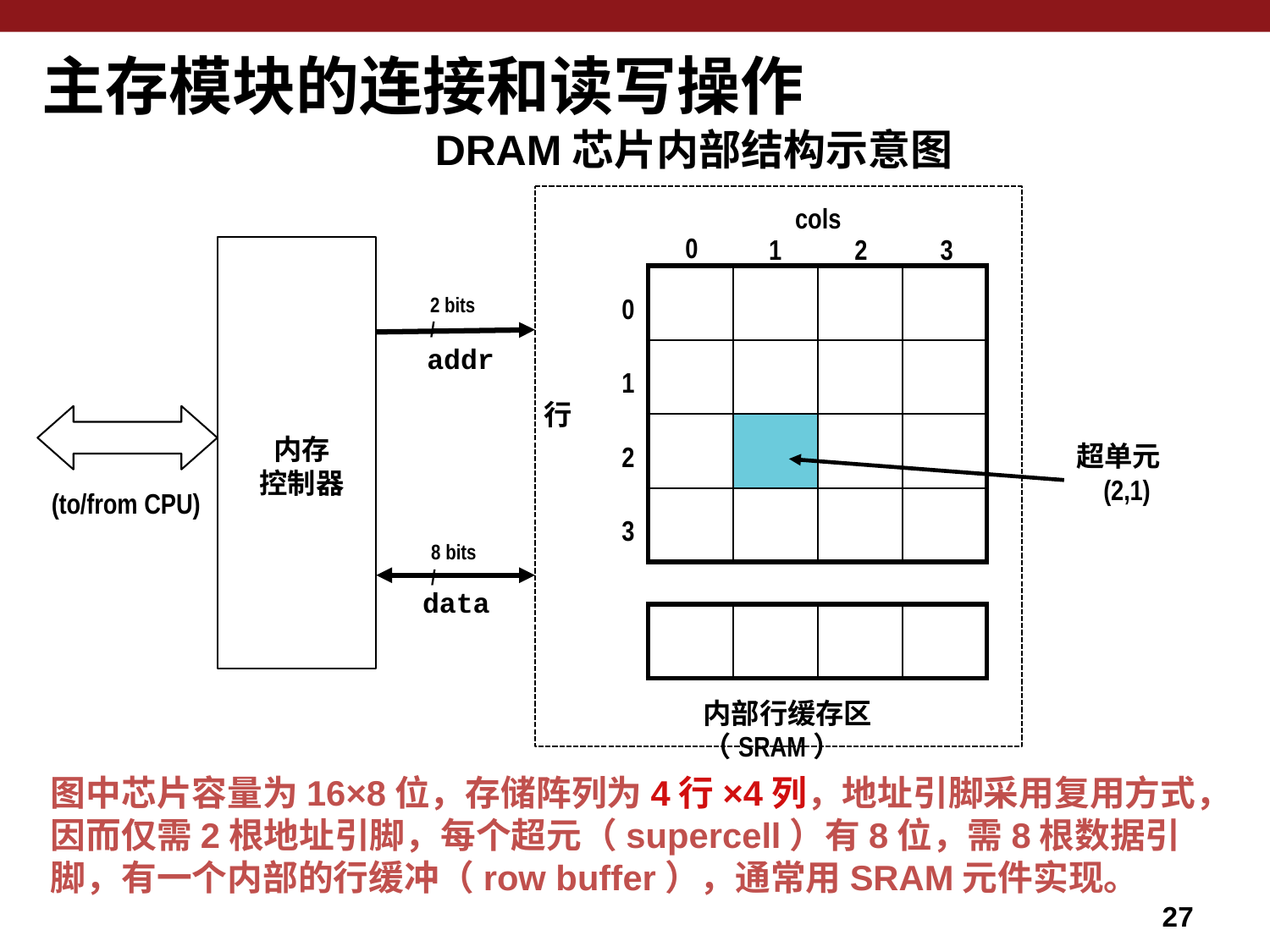

# 主存模块的连接和读写操作
DRAM芯片内部结构示意图

cols
1	2
0
3

内存
控制器

|  |  |  |  |
| --- | --- | --- | --- |
|  |  |  |  |
|  |  |  |  |
|  |  |  |  |
0
2 bits
/
addr

1
行

超单元  (2,1)
2

(to/from CPU)
3
8 bits
/

data
|  |  |  |  |
| --- | --- | --- | --- |
内部行缓存区（SRAM）
图中芯片容量为16×8位，存储阵列为4行×4列，地址引脚采用复用方式，因而仅需2根地址引脚，每个超元（supercell）有8位，需8根数据引脚，有一个内部的行缓冲（row buffer），通常用SRAM元件实现。
27